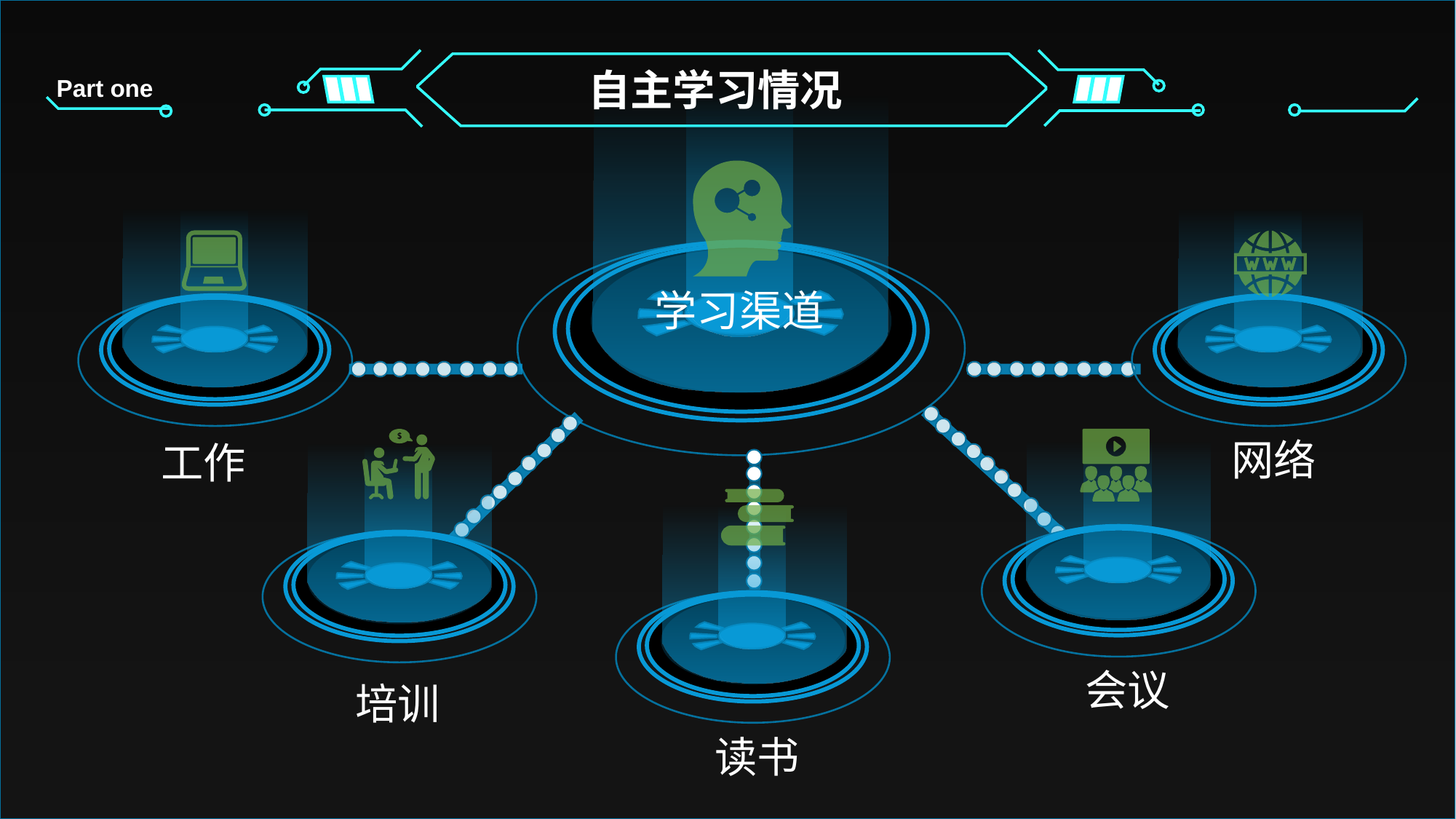

Part one
自主学习情况

学习渠道

网络

工作

会议
培训
读书